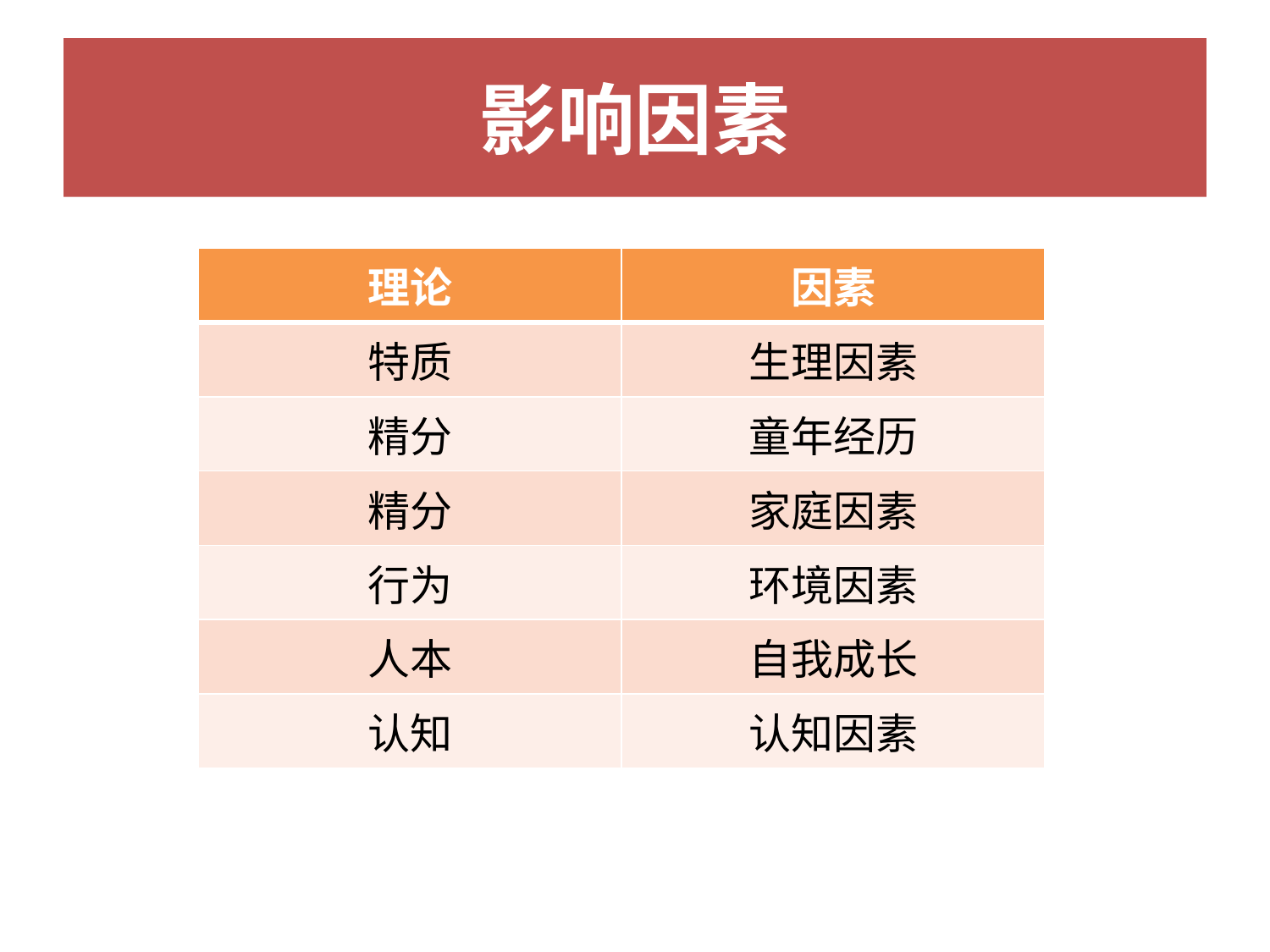

# 影响因素
| 理论 | 因素 |
| --- | --- |
| 特质 | 生理因素 |
| 精分 | 童年经历 |
| 精分 | 家庭因素 |
| 行为 | 环境因素 |
| 人本 | 自我成长 |
| 认知 | 认知因素 |